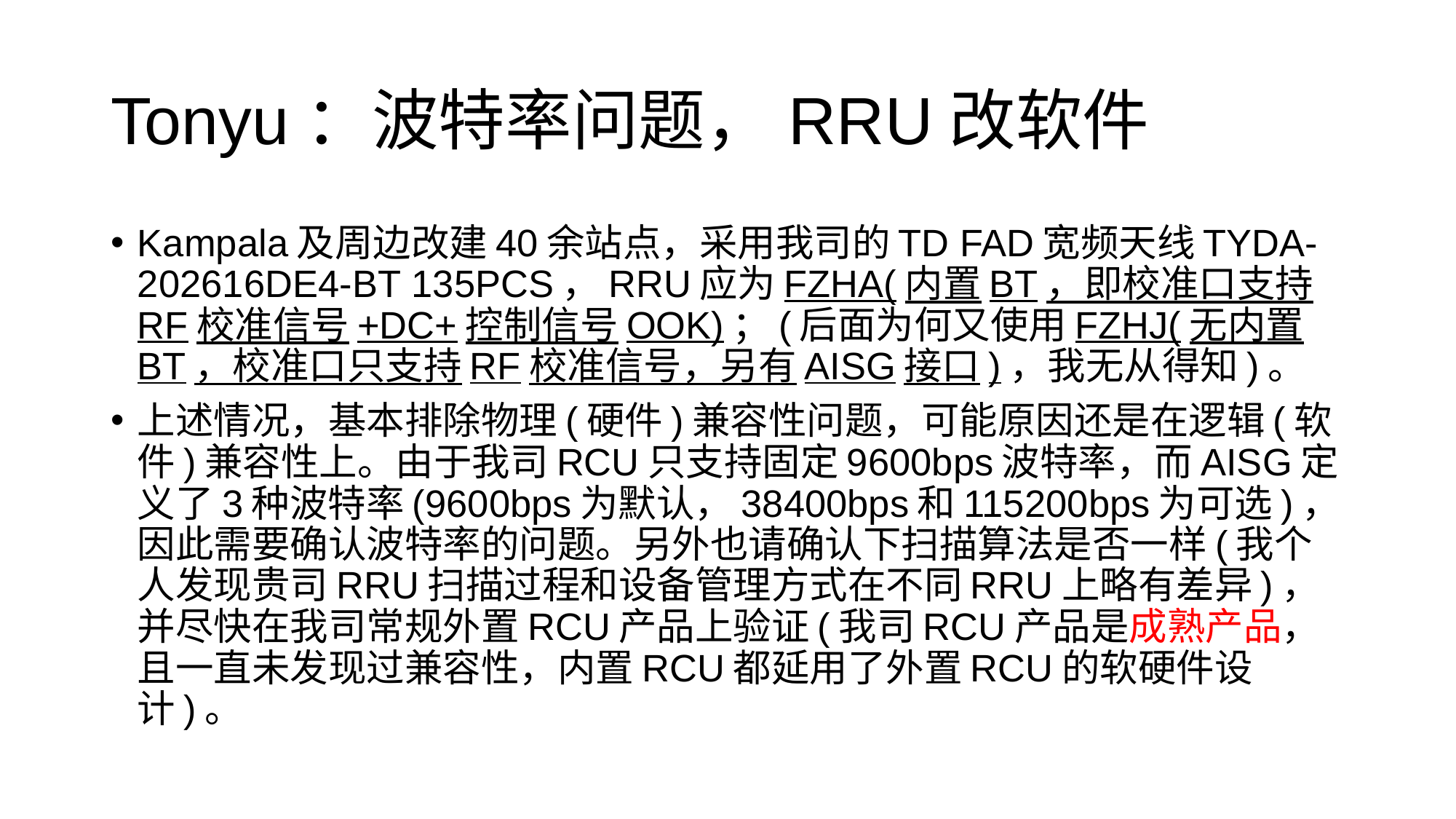

# Tonyu：波特率问题，RRU改软件
Kampala及周边改建40余站点，采用我司的TD FAD宽频天线TYDA-202616DE4-BT 135PCS，RRU应为FZHA(内置BT，即校准口支持RF校准信号+DC+控制信号OOK)；(后面为何又使用FZHJ(无内置BT，校准口只支持RF校准信号，另有AISG接口)，我无从得知)。
上述情况，基本排除物理(硬件)兼容性问题，可能原因还是在逻辑(软件)兼容性上。由于我司RCU只支持固定9600bps波特率，而AISG定义了3种波特率(9600bps为默认，38400bps和115200bps为可选)，因此需要确认波特率的问题。另外也请确认下扫描算法是否一样(我个人发现贵司RRU扫描过程和设备管理方式在不同RRU上略有差异)，并尽快在我司常规外置RCU产品上验证(我司RCU产品是成熟产品，且一直未发现过兼容性，内置RCU都延用了外置RCU的软硬件设计)。